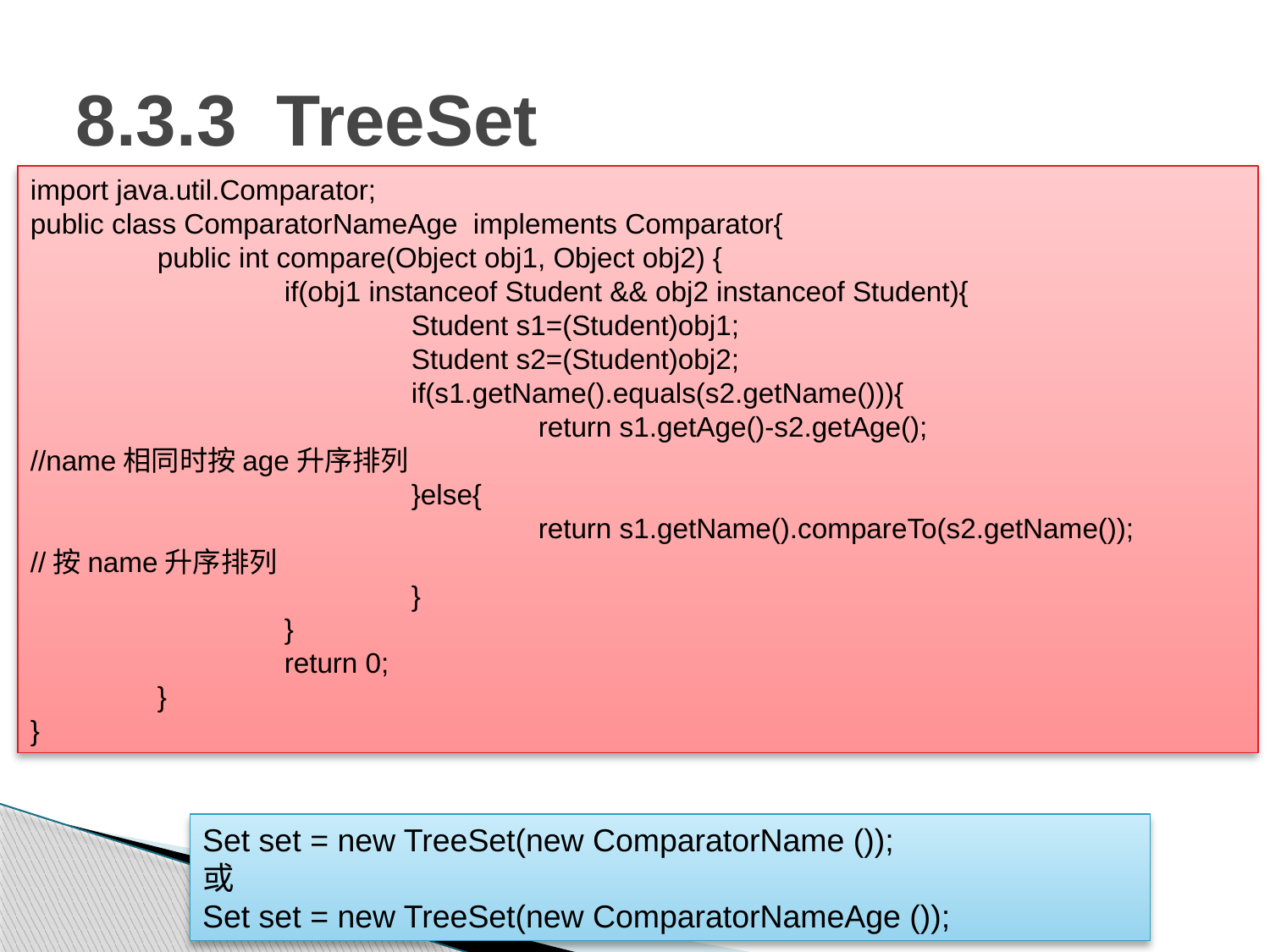

# 8.3.3  TreeSet
import java.util.Comparator;
public class ComparatorNameAge  implements Comparator{
	public int compare(Object obj1, Object obj2) {
		if(obj1 instanceof Student && obj2 instanceof Student){
			Student s1=(Student)obj1;
			Student s2=(Student)obj2;
			if(s1.getName().equals(s2.getName())){
				return s1.getAge()-s2.getAge();
//name相同时按age升序排列
			}else{
				return s1.getName().compareTo(s2.getName());
//按name升序排列
			}
		}
		return 0;
	}
}
Set set = new TreeSet(new ComparatorName ());
或
Set set = new TreeSet(new ComparatorNameAge ());